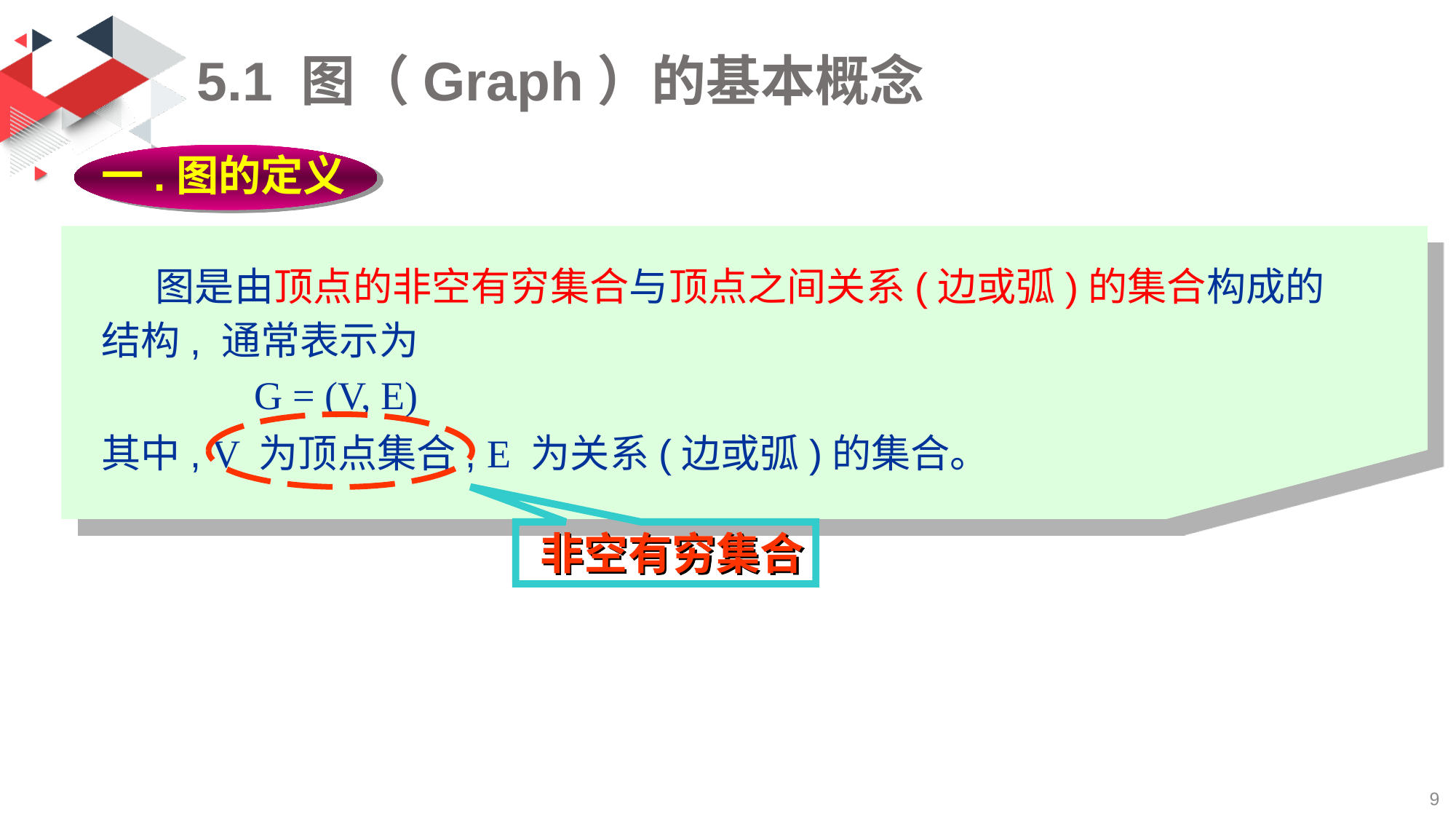

# 5.1 图（Graph）的基本概念
一.图的定义

     图是由顶点的非空有穷集合与顶点之间关系(边或弧)的集合构成的结构, 通常表示为
              G = (V, E)
其中, V 为顶点集合, E 为关系(边或弧)的集合。

非空有穷集合

9